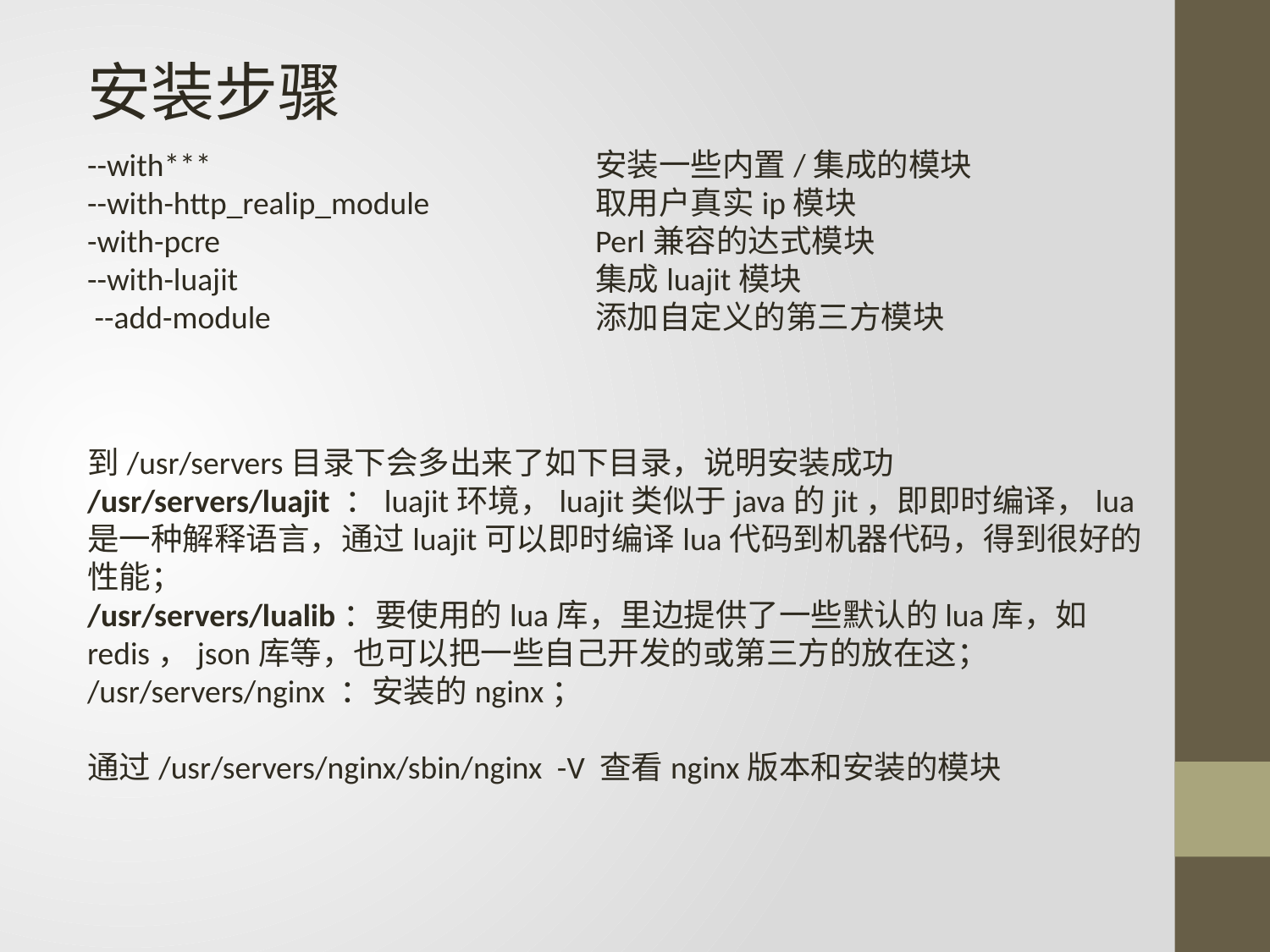

安装步骤
--with***                			安装一些内置/集成的模块
--with-http_realip_module  		取用户真实ip模块
-with-pcre               			Perl兼容的达式模块
--with-luajit              			集成luajit模块
 --add-module                  		添加自定义的第三方模块
到/usr/servers目录下会多出来了如下目录，说明安装成功
/usr/servers/luajit ：luajit环境，luajit类似于java的jit，即即时编译，lua是一种解释语言，通过luajit可以即时编译lua代码到机器代码，得到很好的性能；
/usr/servers/lualib：要使用的lua库，里边提供了一些默认的lua库，如redis，json库等，也可以把一些自己开发的或第三方的放在这；
/usr/servers/nginx ：安装的nginx；

通过/usr/servers/nginx/sbin/nginx  -V 查看nginx版本和安装的模块